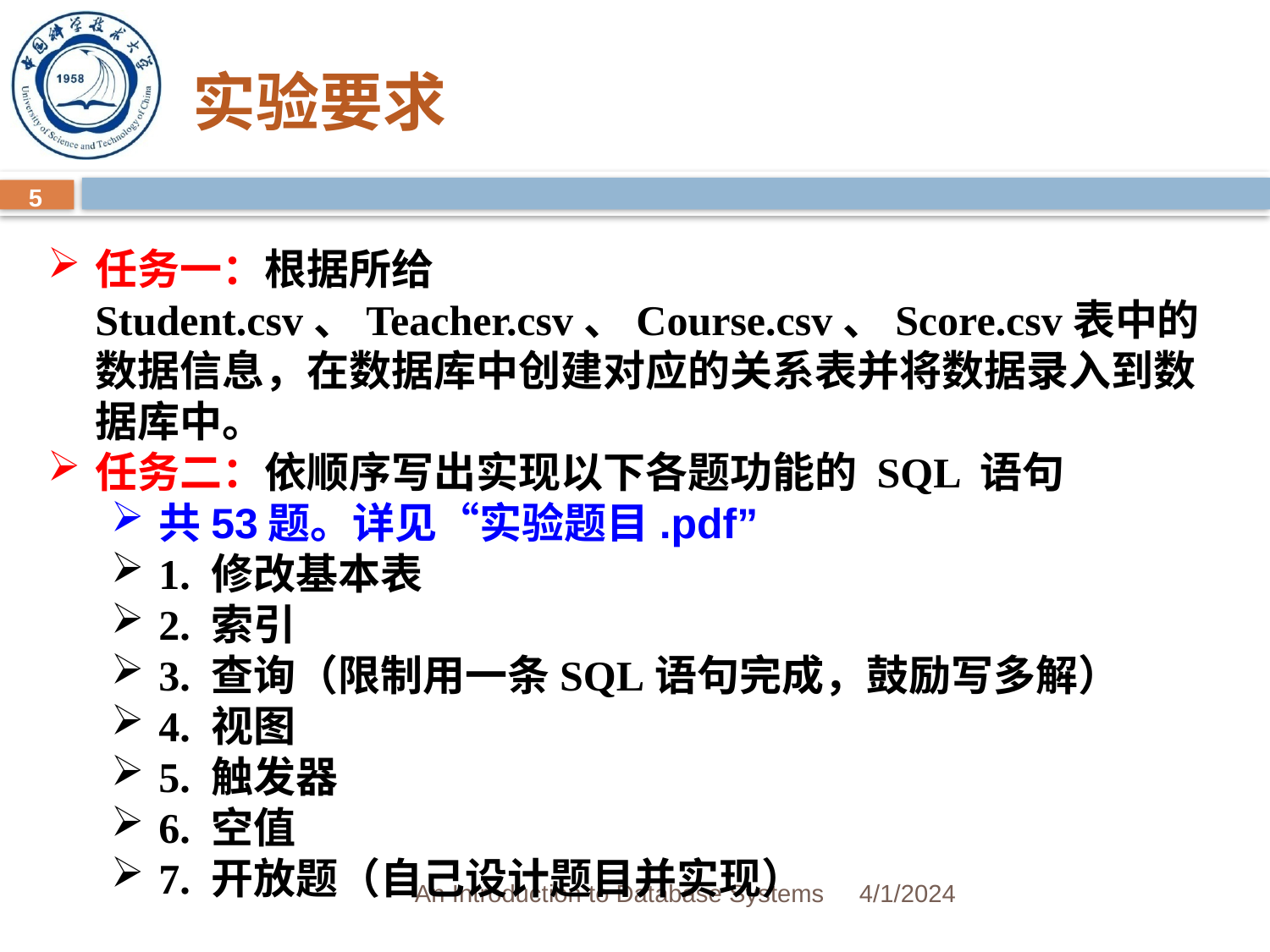

# 实验要求
5
任务一：根据所给 Student.csv、Teacher.csv、Course.csv、Score.csv表中的数据信息，在数据库中创建对应的关系表并将数据录入到数据库中。
任务二：依顺序写出实现以下各题功能的 SQL 语句
共53题。详见“实验题目.pdf”
1. 修改基本表
2. 索引
3. 查询（限制用一条SQL语句完成，鼓励写多解）
4. 视图
5. 触发器
6. 空值
7. 开放题（自己设计题目并实现）

An Introduction to Database Systems
4/1/2024